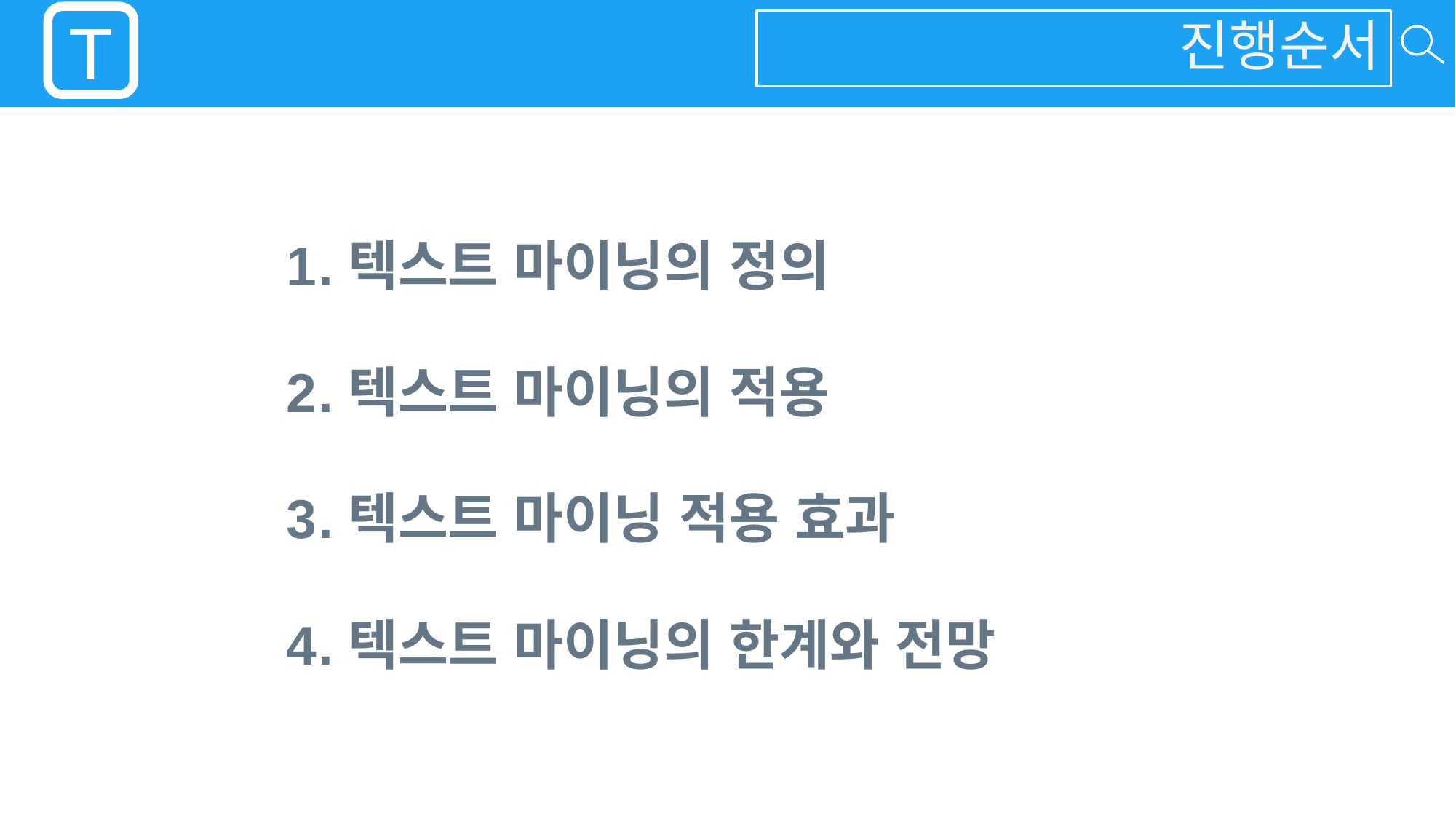

T
진행순서

텍스트 마이닝의 정의
텍스트 마이닝의 적용
텍스트 마이닝 적용 효과
텍스트 마이닝의 한계와 전망